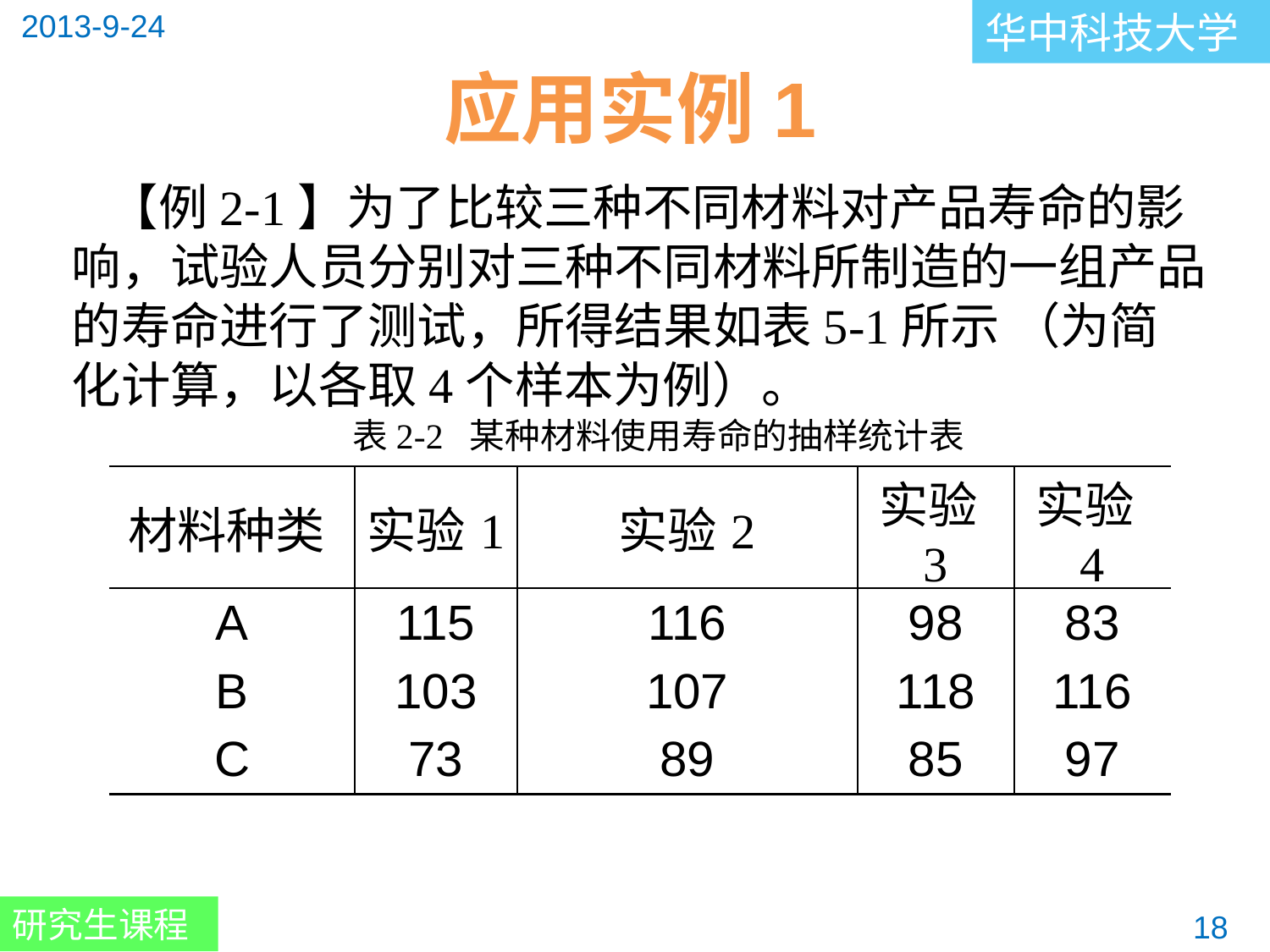

应用实例1
【例2-1】为了比较三种不同材料对产品寿命的影响，试验人员分别对三种不同材料所制造的一组产品的寿命进行了测试，所得结果如表5-1所示 （为简化计算，以各取4个样本为例）。
表2-2  某种材料使用寿命的抽样统计表
| 材料种类 | 实验1 | 实验2 | 实验3 | 实验4 |
| --- | --- | --- | --- | --- |
| A | 115 | 116 | 98 | 83 |
| B | 103 | 107 | 118 | 116 |
| C | 73 | 89 | 85 | 97 |